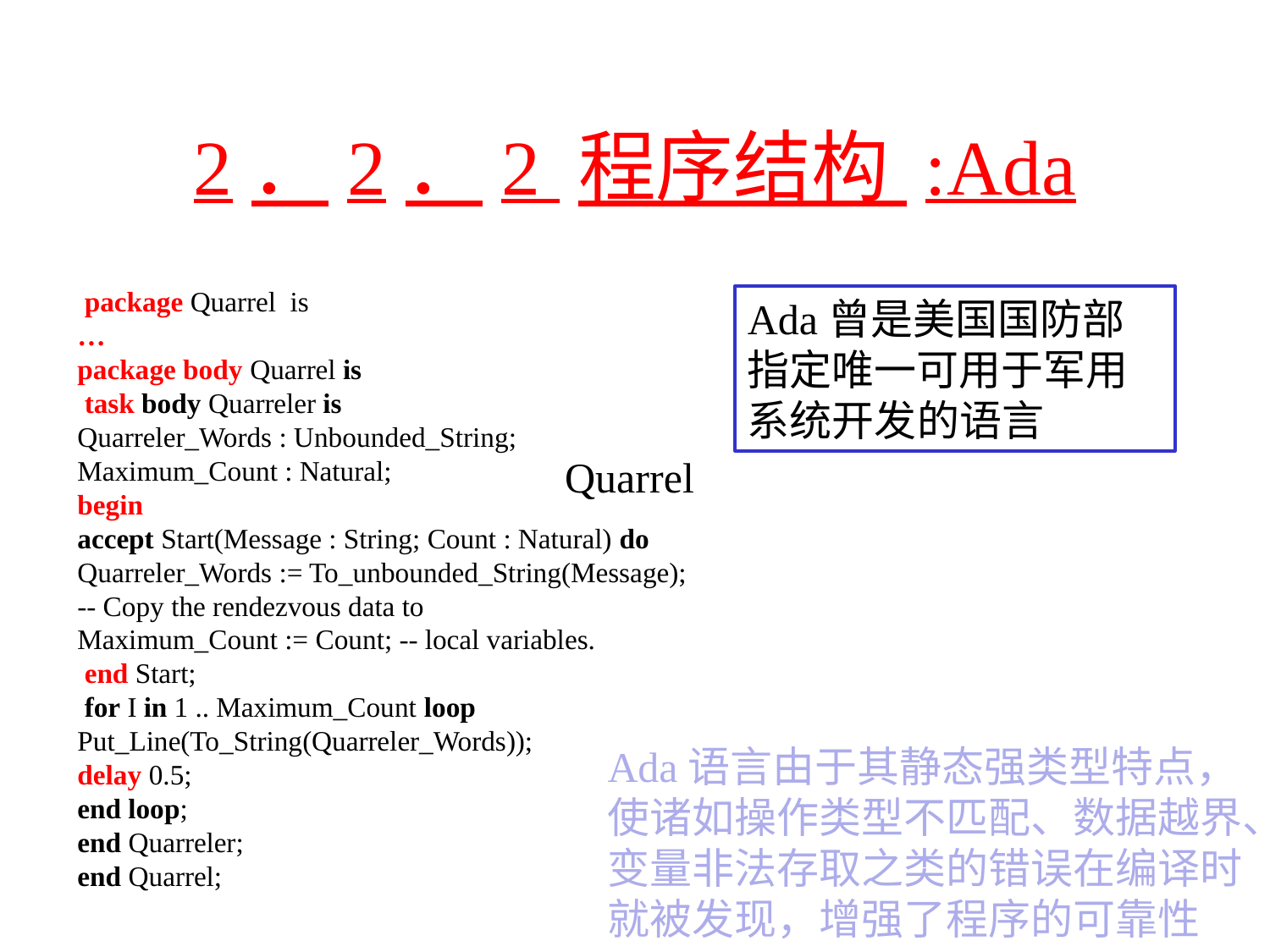

# 2．2．2 程序结构 :Ada
 package Quarrel  is
…
package body Quarrel is
 task body Quarreler is
Quarreler_Words : Unbounded_String;
Maximum_Count : Natural;
begin
accept Start(Message : String; Count : Natural) do
Quarreler_Words := To_unbounded_String(Message); -- Copy the rendezvous data to
Maximum_Count := Count; -- local variables.
 end Start;
 for I in 1 .. Maximum_Count loop
Put_Line(To_String(Quarreler_Words));
delay 0.5;
end loop;
end Quarreler;
end Quarrel;
Ada曾是美国国防部指定唯一可用于军用系统开发的语言
Quarrel
Ada语言由于其静态强类型特点，使诸如操作类型不匹配、数据越界、变量非法存取之类的错误在编译时就被发现，增强了程序的可靠性